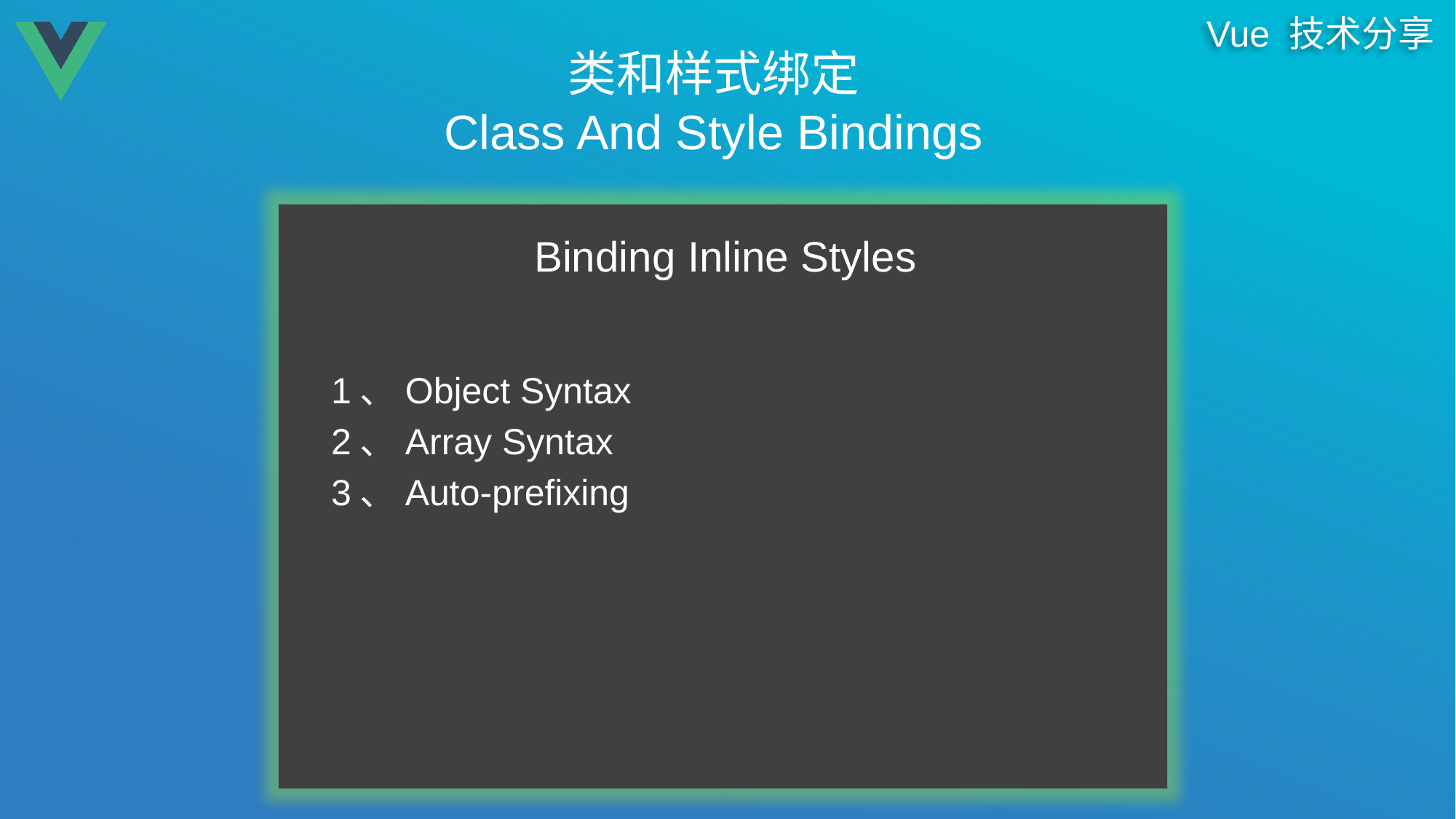

# 类和样式绑定 Class And Style Bindings

Binding Inline Styles
1、Object Syntax
2、Array Syntax
3、Auto-prefixing